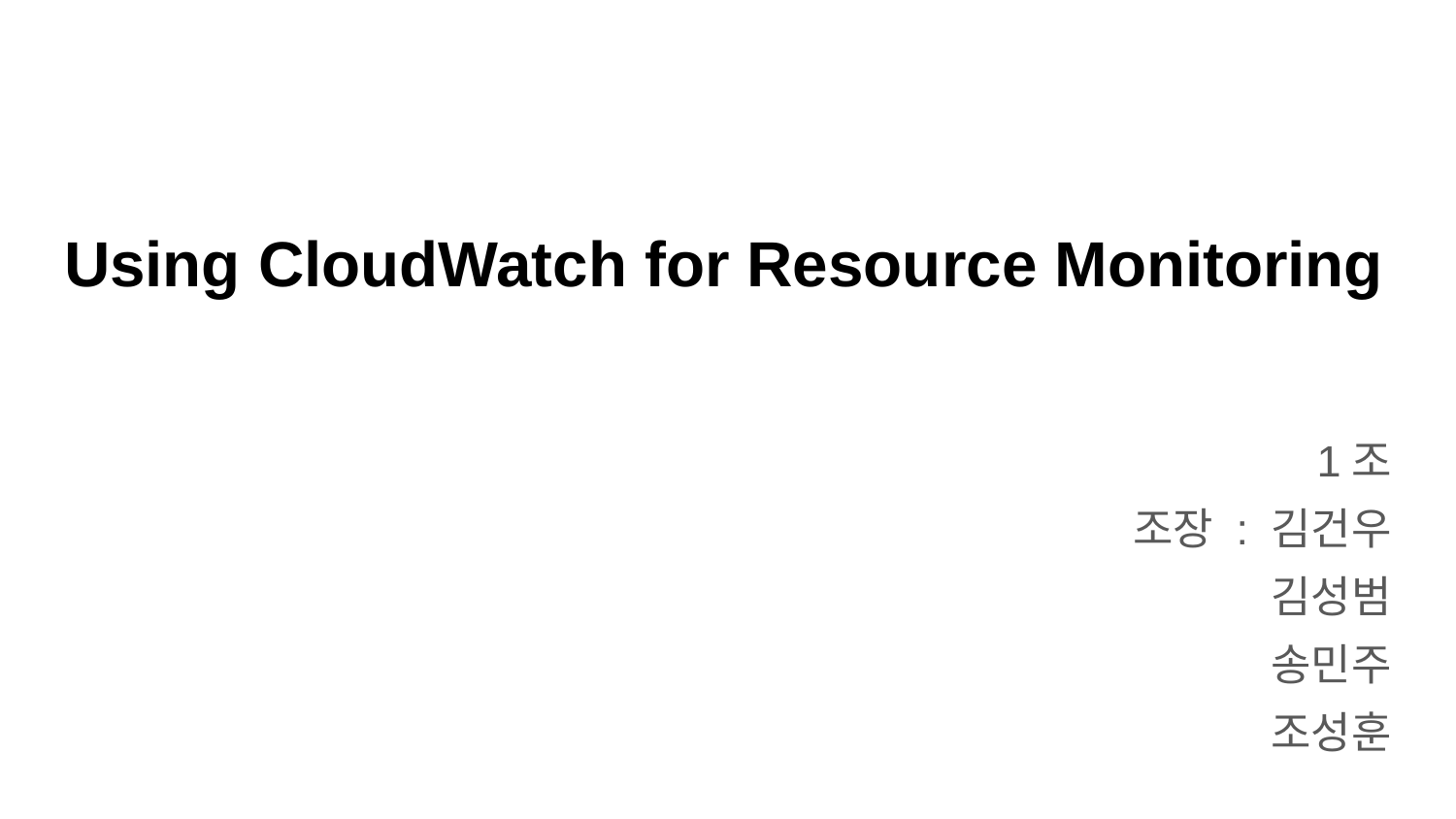

# Using CloudWatch for Resource Monitoring
1조
조장 : 김건우
김성범
송민주
조성훈